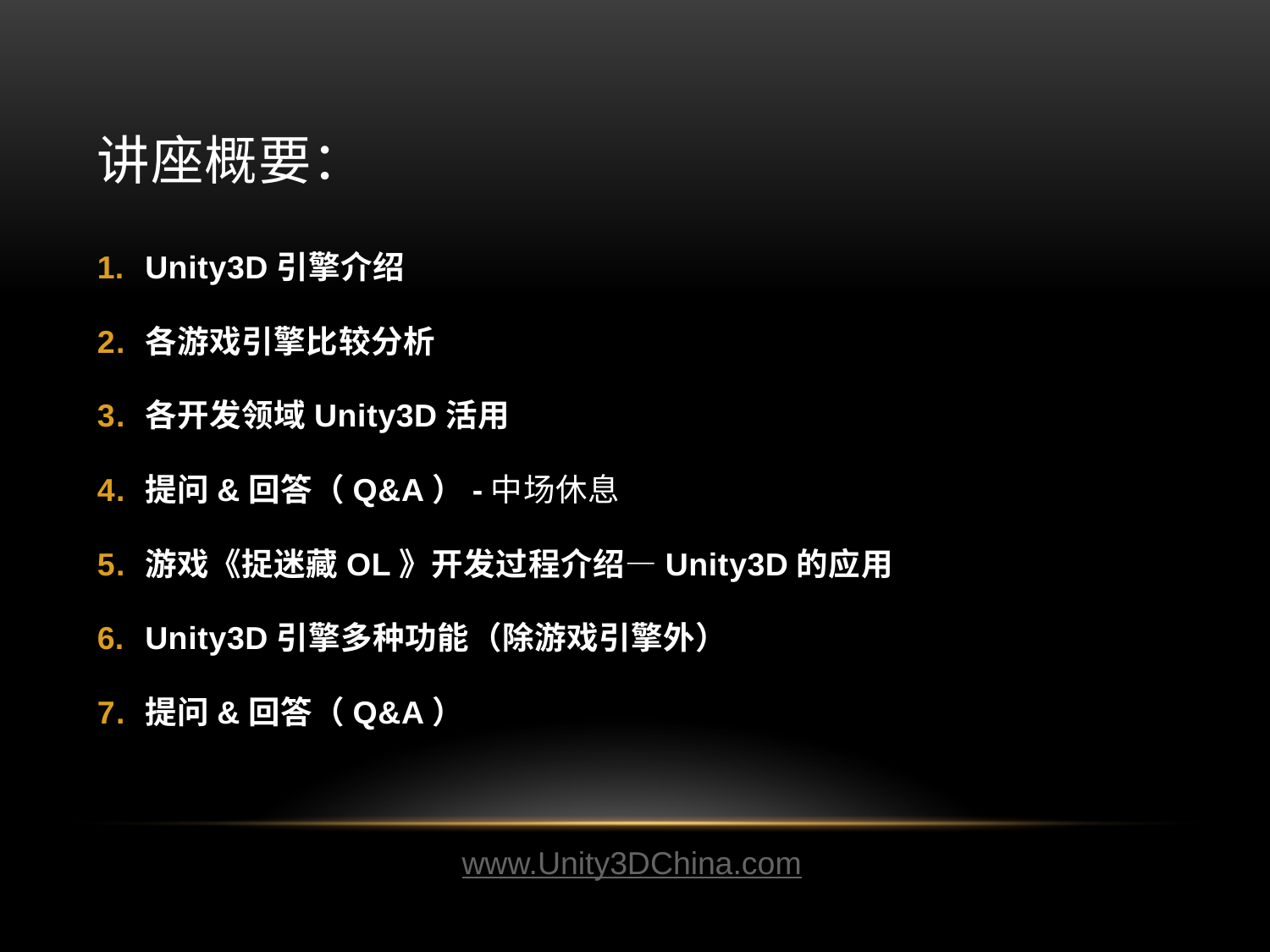

# 讲座概要：
Unity3D引擎介绍
各游戏引擎比较分析
各开发领域Unity3D活用
提问&回答（Q&A）-中场休息
游戏《捉迷藏OL》开发过程介绍—Unity3D的应用
Unity3D引擎多种功能（除游戏引擎外）
提问&回答（Q&A）
www.Unity3DChina.com